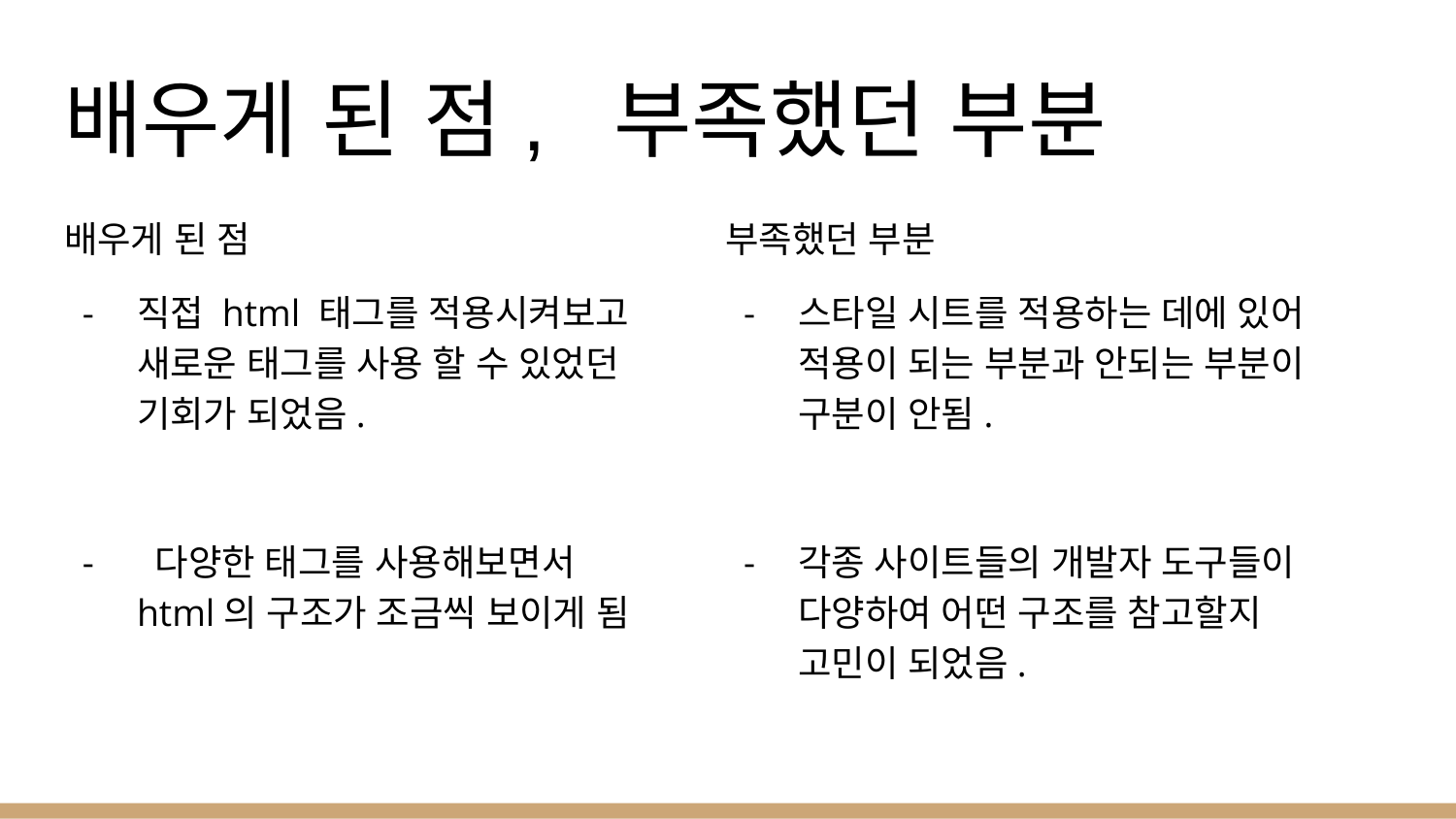

# 배우게 된 점,  부족했던 부분
배우게 된 점
직접 html 태그를 적용시켜보고 새로운 태그를 사용 할 수 있었던 기회가 되었음.

 다양한 태그를 사용해보면서 html의 구조가 조금씩 보이게 됨

부족했던 부분
스타일 시트를 적용하는 데에 있어 적용이 되는 부분과 안되는 부분이 구분이 안됨.

각종 사이트들의 개발자 도구들이 다양하여 어떤 구조를 참고할지 고민이 되었음.